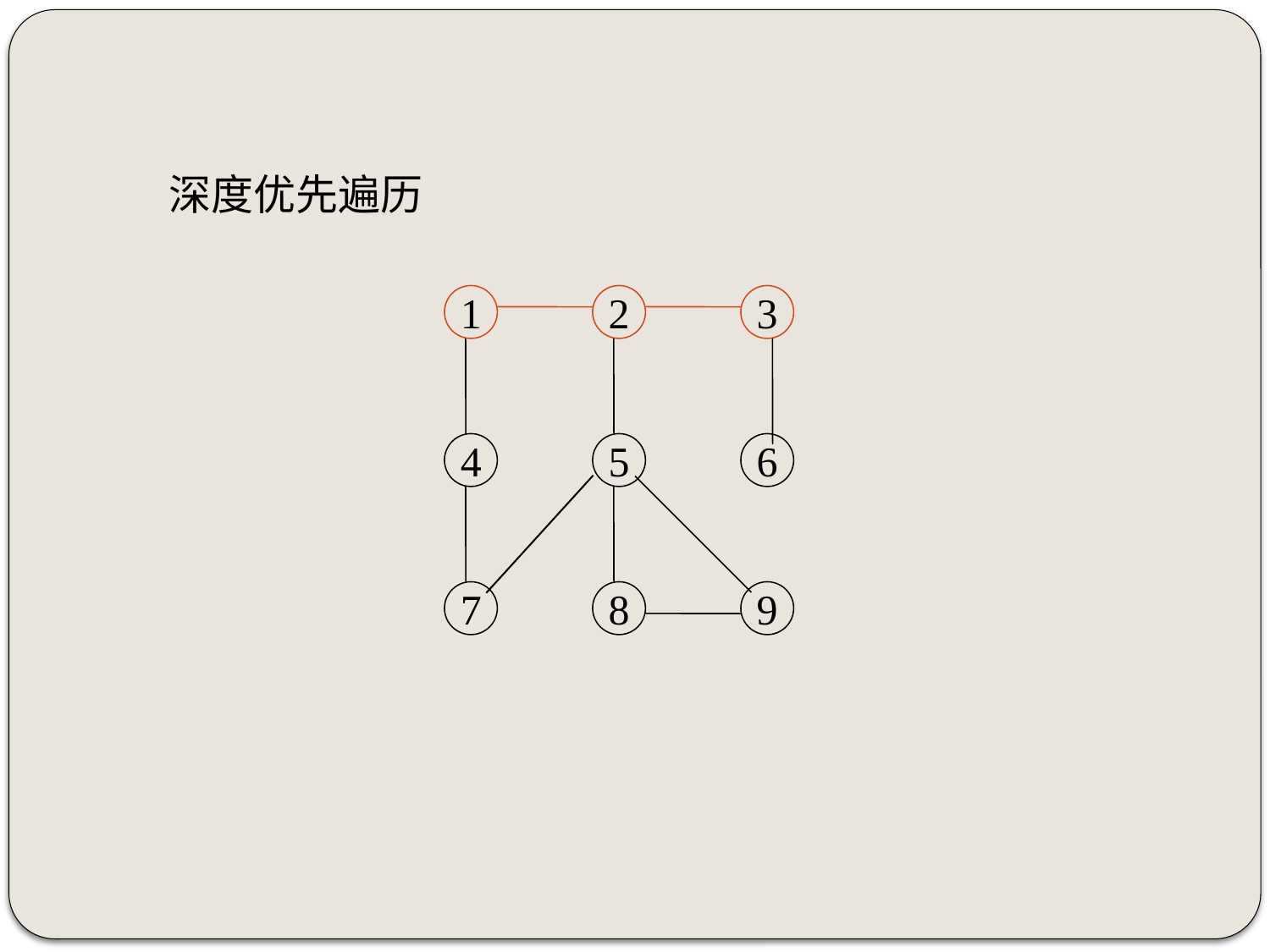

深度优先遍历
1
2
3

4
5
6

7
8
9